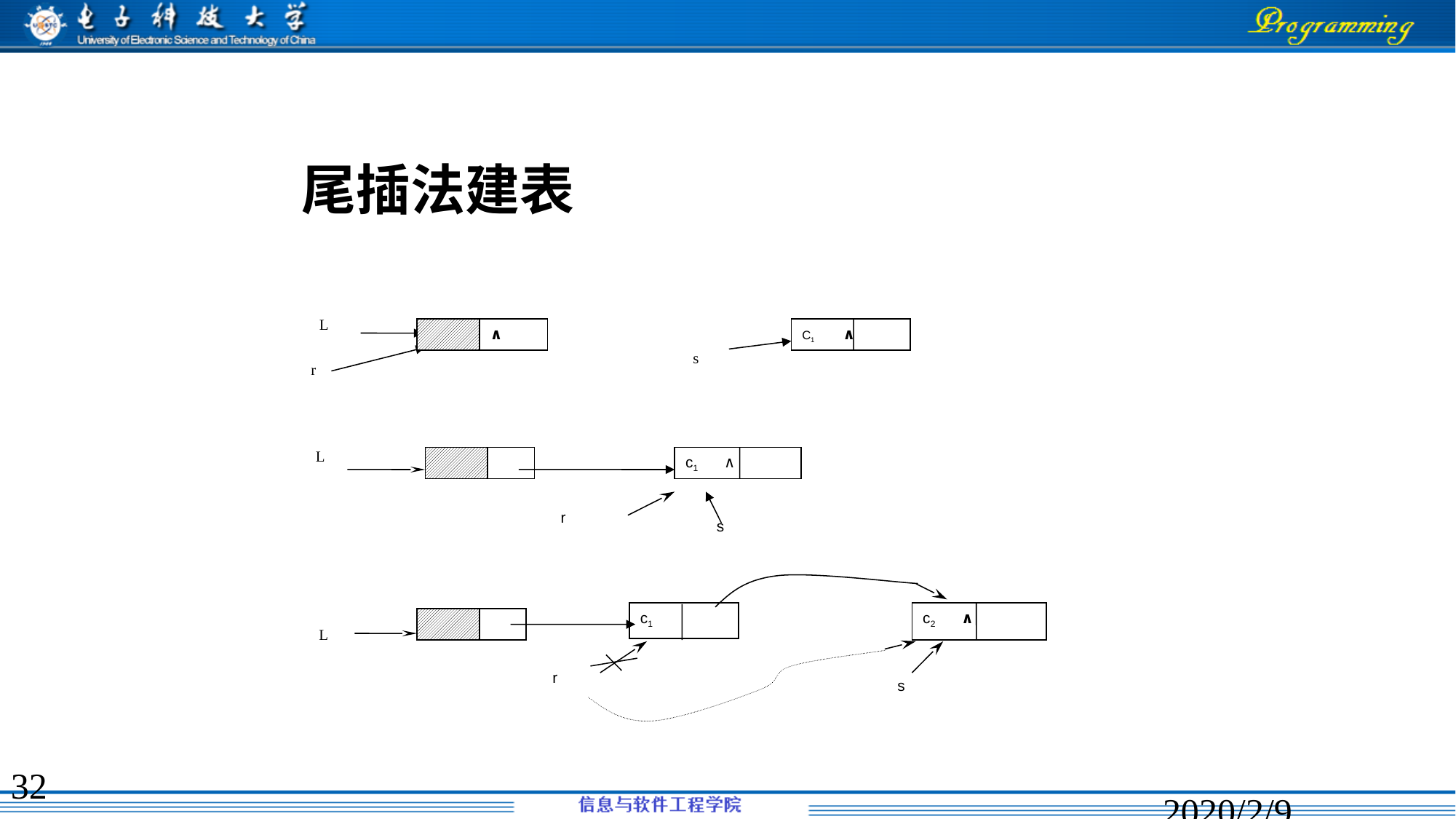

尾插法建表
L

∧
C1            ∧

s

r
L

c1           ∧

r
s

c1

c2           ∧

L

r
s

32
2020/2/9